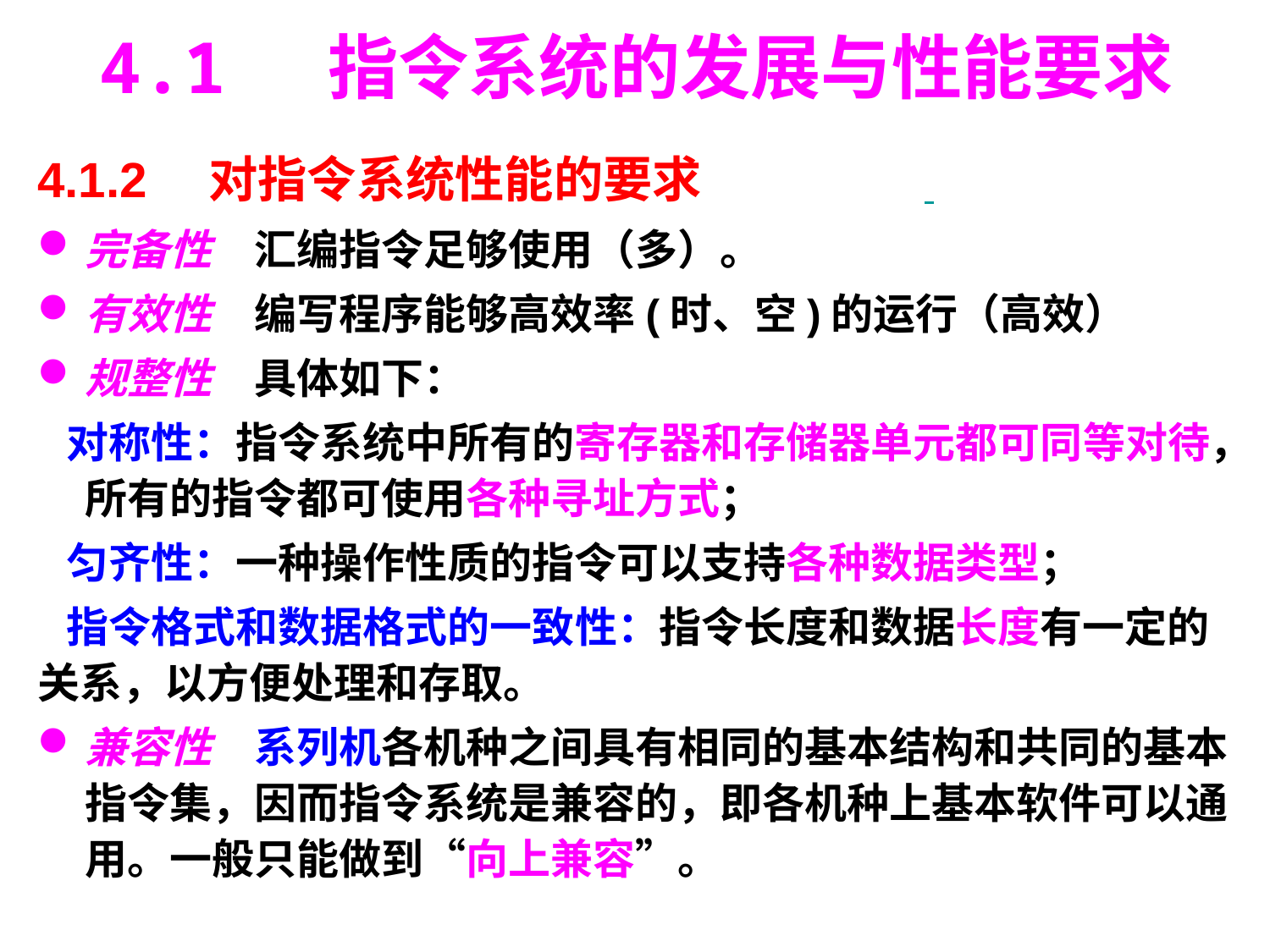

# 4.1  指令系统的发展与性能要求
4.1.2　对指令系统性能的要求
完备性　汇编指令足够使用（多）。
有效性　编写程序能够高效率(时、空)的运行（高效）
规整性　具体如下：
  对称性：指令系统中所有的寄存器和存储器单元都可同等对待，所有的指令都可使用各种寻址方式；
  匀齐性：一种操作性质的指令可以支持各种数据类型；
  指令格式和数据格式的一致性：指令长度和数据长度有一定的关系，以方便处理和存取。
兼容性　系列机各机种之间具有相同的基本结构和共同的基本指令集，因而指令系统是兼容的，即各机种上基本软件可以通用。一般只能做到“向上兼容”。